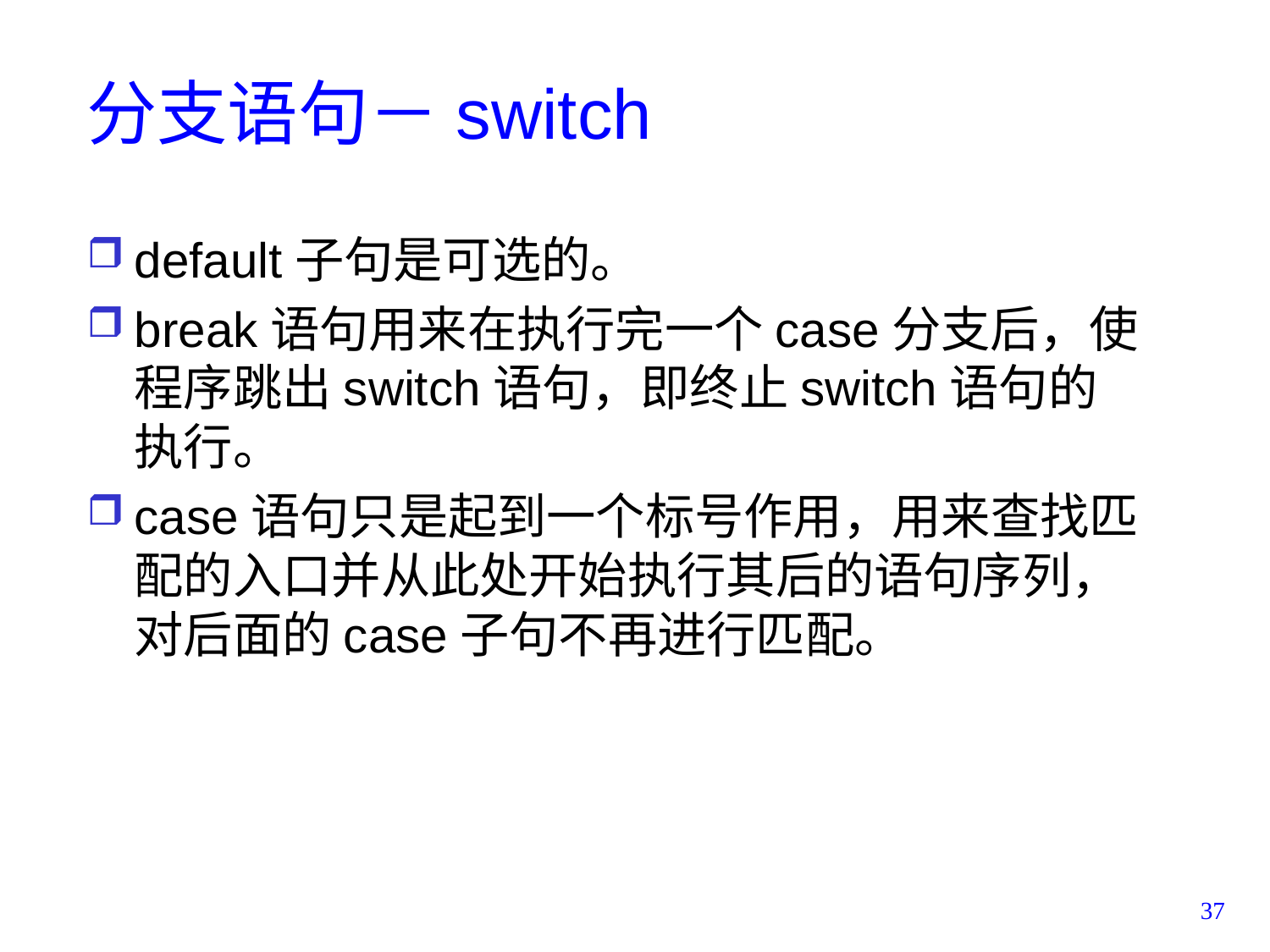

# 分支语句－switch
default子句是可选的。
break语句用来在执行完一个case分支后，使程序跳出switch语句，即终止switch语句的执行。
case语句只是起到一个标号作用，用来查找匹配的入口并从此处开始执行其后的语句序列，对后面的case子句不再进行匹配。

37